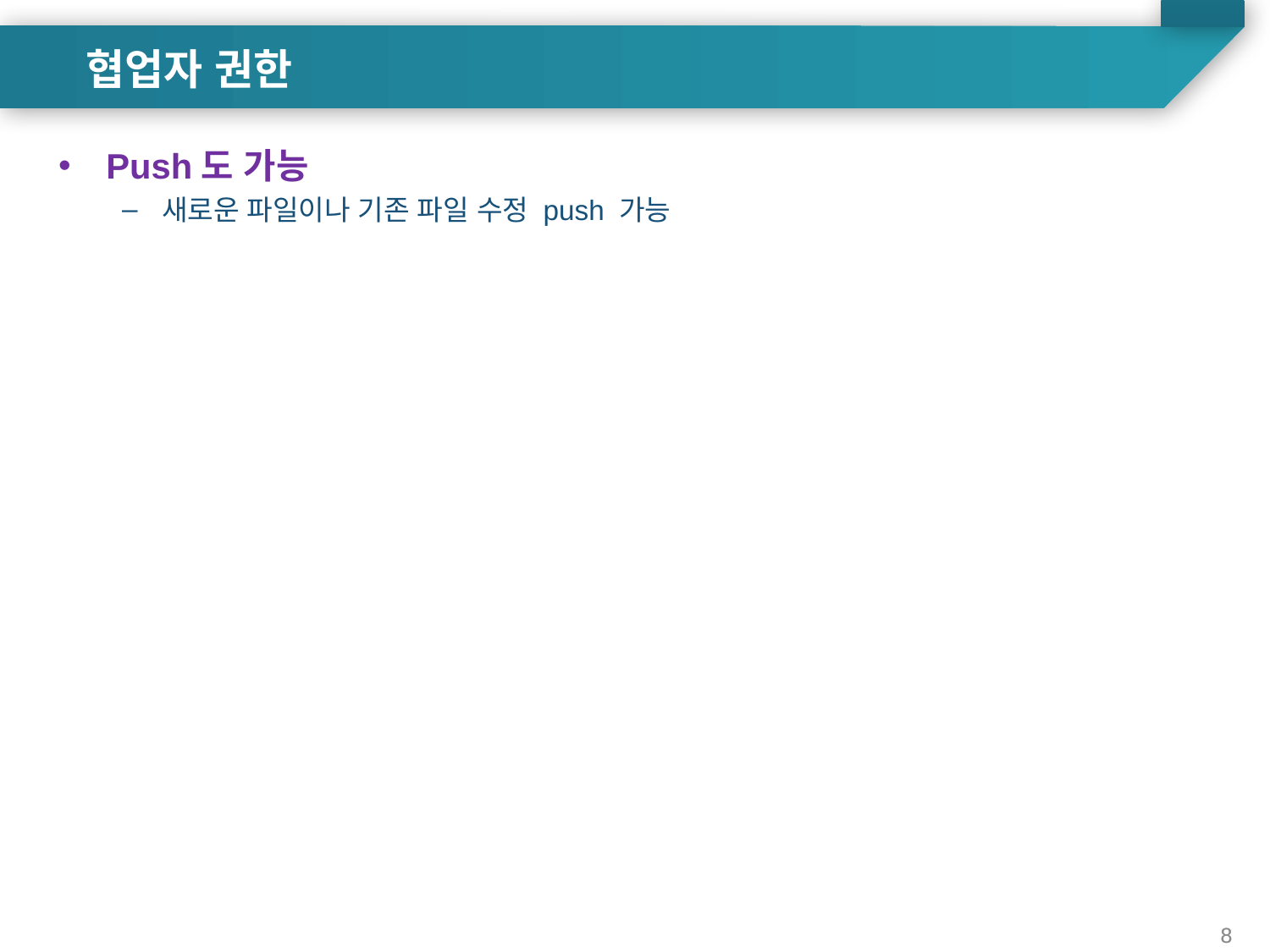

협업자 권한
Push도 가능
새로운 파일이나 기존 파일 수정 push 가능
8